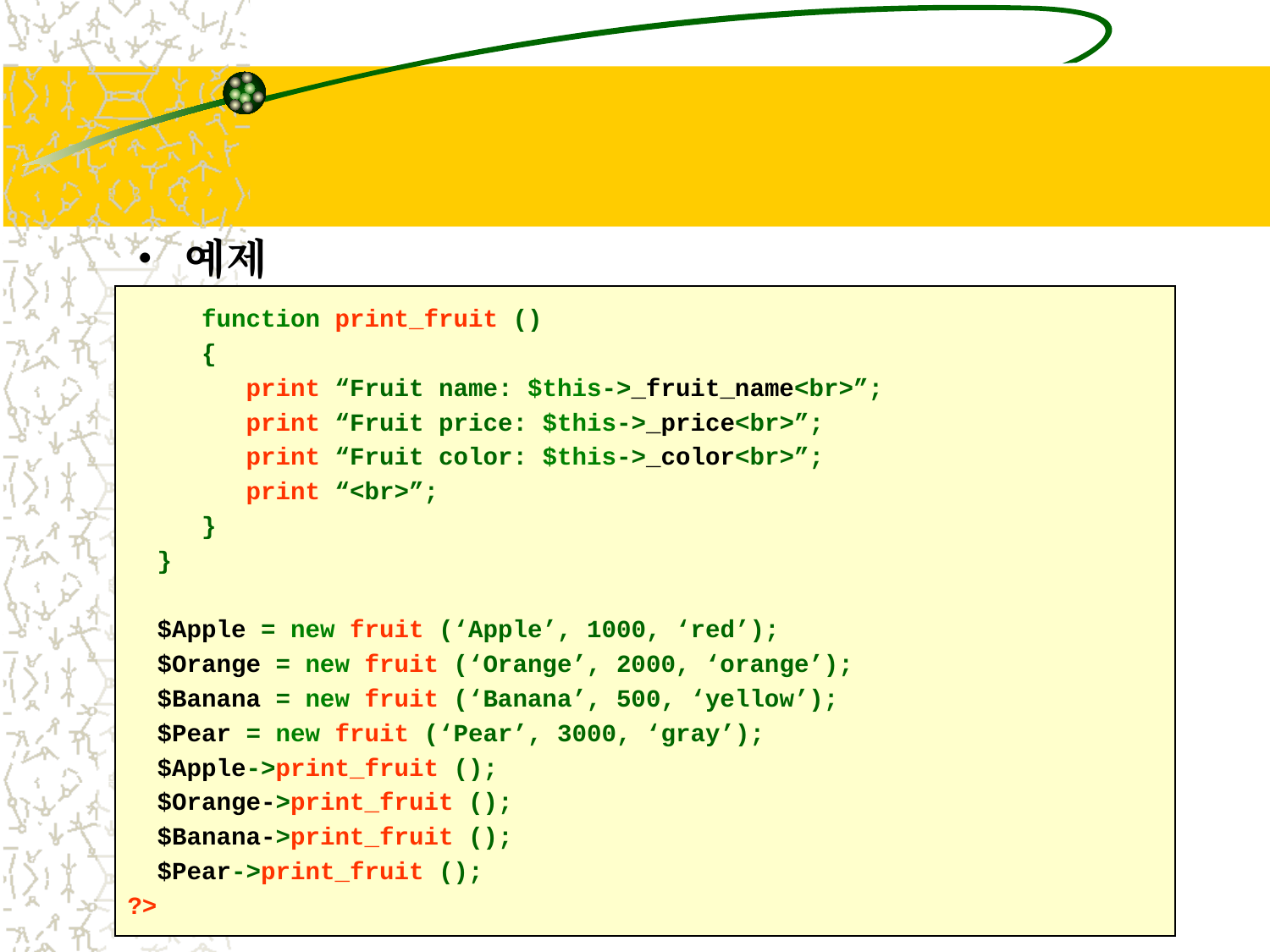

#
예제
     function print_fruit ()
     {
        print “Fruit name: $this->_fruit_name<br>”;
        print “Fruit price: $this->_price<br>”;
        print “Fruit color: $this->_color<br>”;
        print “<br>”;
     }
  }

  $Apple = new fruit (‘Apple’, 1000, ‘red’);
  $Orange = new fruit (‘Orange’, 2000, ‘orange’);
  $Banana = new fruit (‘Banana’, 500, ‘yellow’);
  $Pear = new fruit (‘Pear’, 3000, ‘gray’);
  $Apple->print_fruit ();
  $Orange->print_fruit ();
  $Banana->print_fruit ();
  $Pear->print_fruit ();
?>